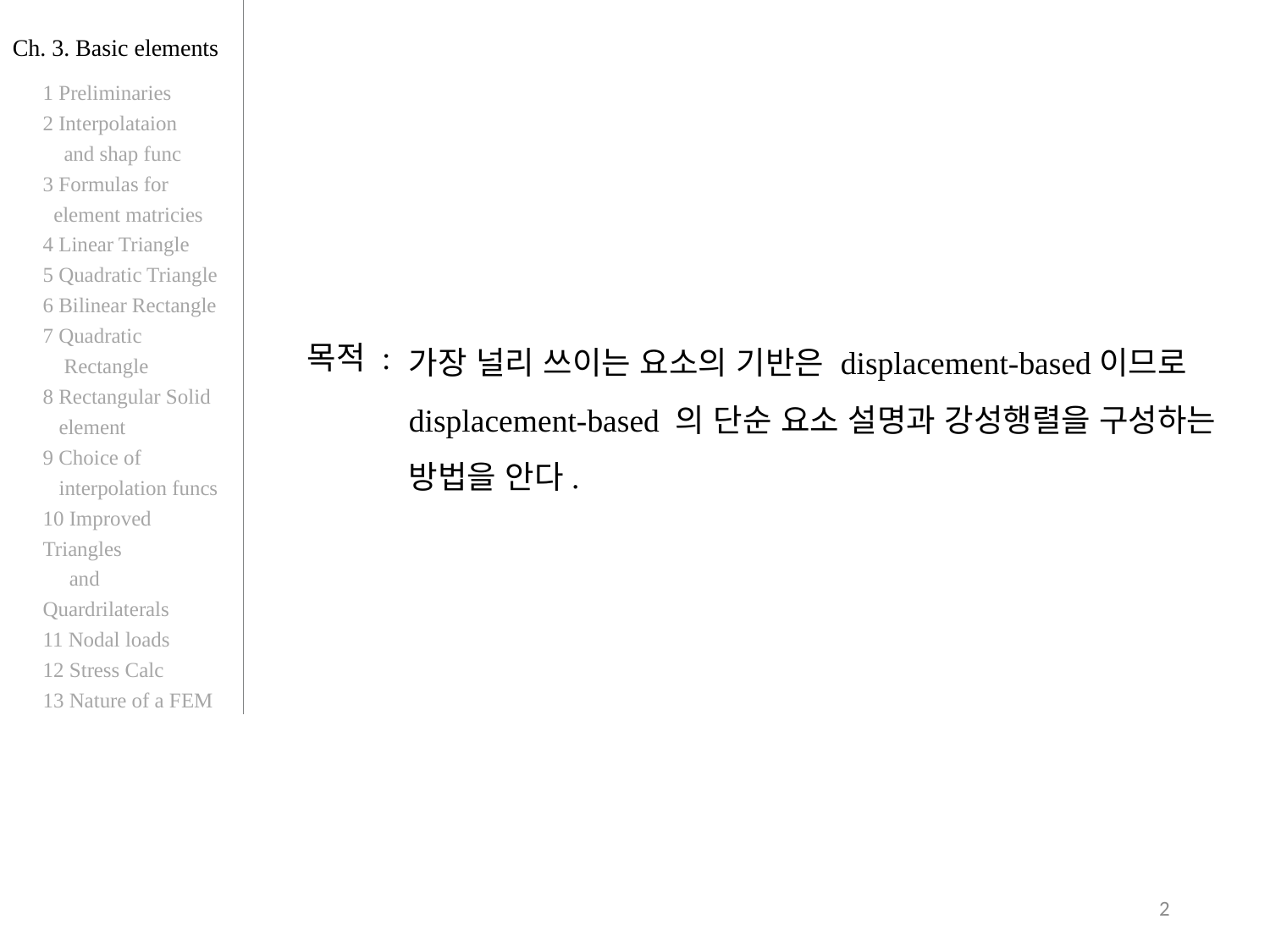

Ch. 3. Basic elements
1 Preliminaries
2 Interpolataion
    and shap func
3 Formulas for
  element matricies
4 Linear Triangle
5 Quadratic Triangle
6 Bilinear Rectangle
7 Quadratic
    Rectangle
8 Rectangular Solid
   element
9 Choice of
   interpolation funcs
10 Improved Triangles
     and Quardrilaterals
11 Nodal loads
12 Stress Calc
13 Nature of a FEM

가장 널리 쓰이는 요소의 기반은 displacement-based이므로 displacement-based 의 단순 요소 설명과 강성행렬을 구성하는 방법을 안다.
목적 :
2